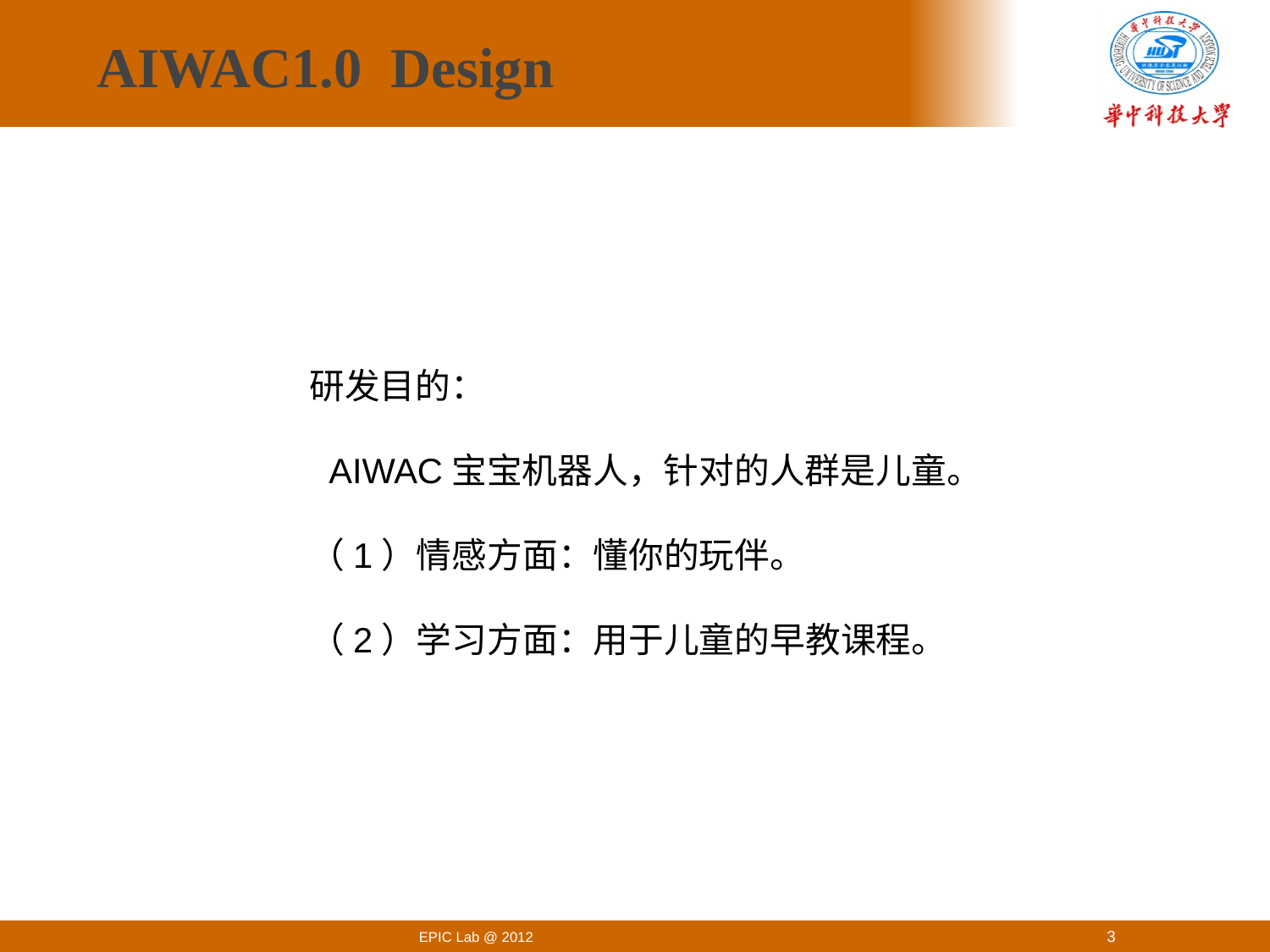

AIWAC1.0  Design
研发目的：

  AIWAC宝宝机器人，针对的人群是儿童。

（1）情感方面：懂你的玩伴。

（2）学习方面：用于儿童的早教课程。
EPIC Lab @ 2012
3